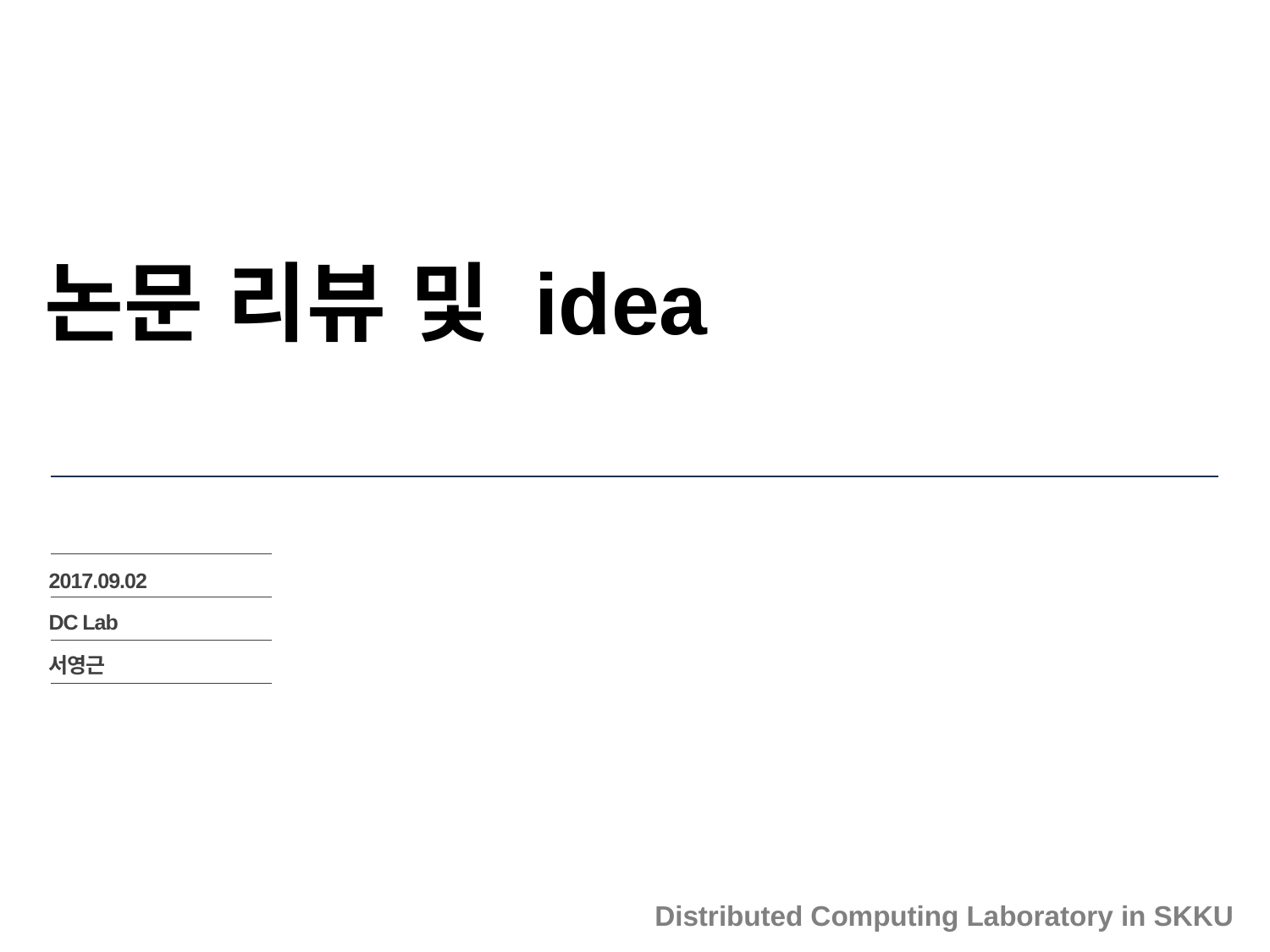

# 논문 리뷰 및 idea
2017.09.02
DC Lab
서영근
Distributed Computing Laboratory in SKKU